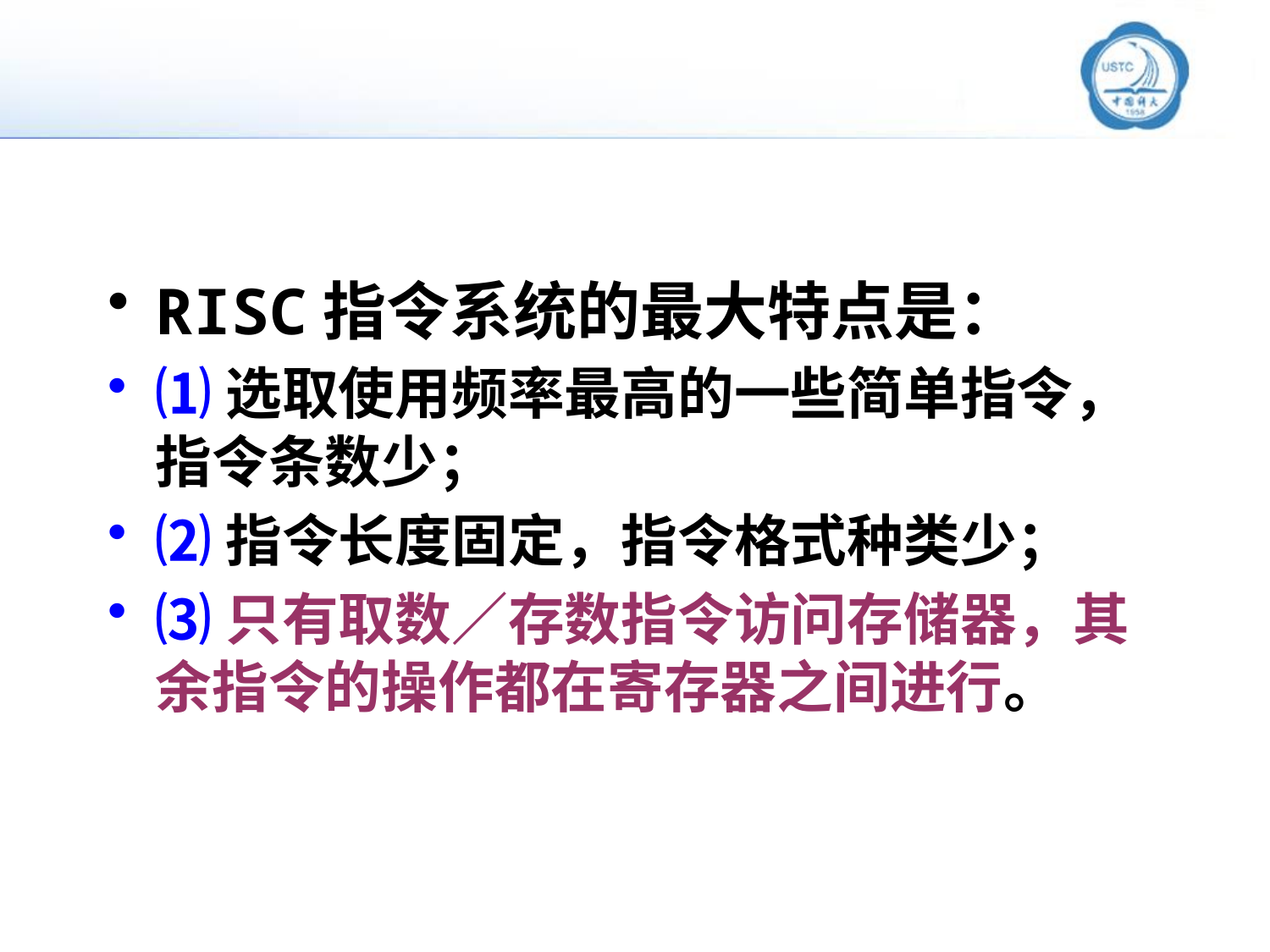

RISC指令系统的最大特点是：
⑴选取使用频率最高的一些简单指令，指令条数少；
⑵指令长度固定，指令格式种类少；
⑶只有取数／存数指令访问存储器，其余指令的操作都在寄存器之间进行。